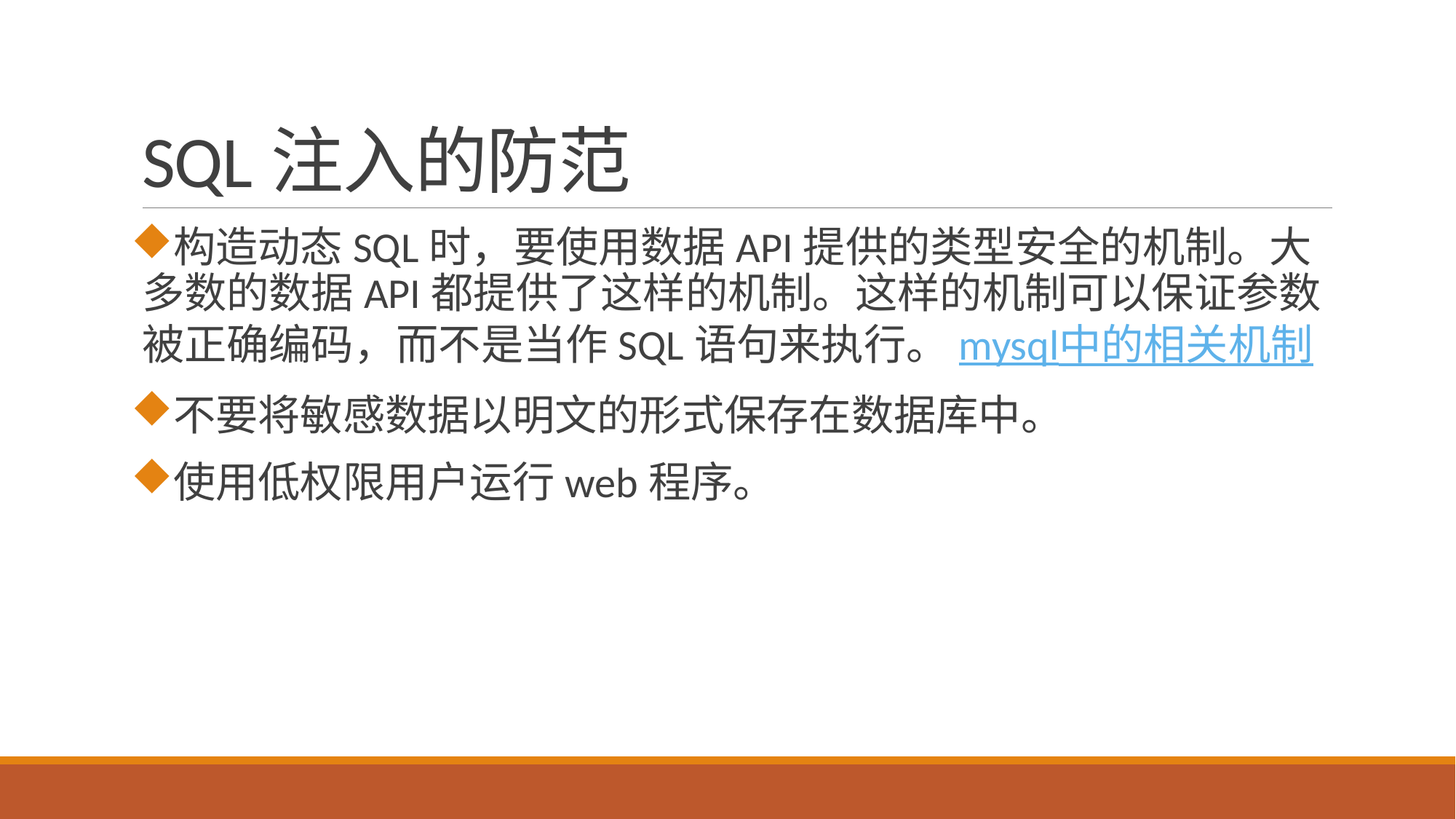

# SQL注入的防范
构造动态SQL时，要使用数据API提供的类型安全的机制。大多数的数据API都提供了这样的机制。这样的机制可以保证参数被正确编码，而不是当作SQL语句来执行。mysql中的相关机制
不要将敏感数据以明文的形式保存在数据库中。
使用低权限用户运行web程序。